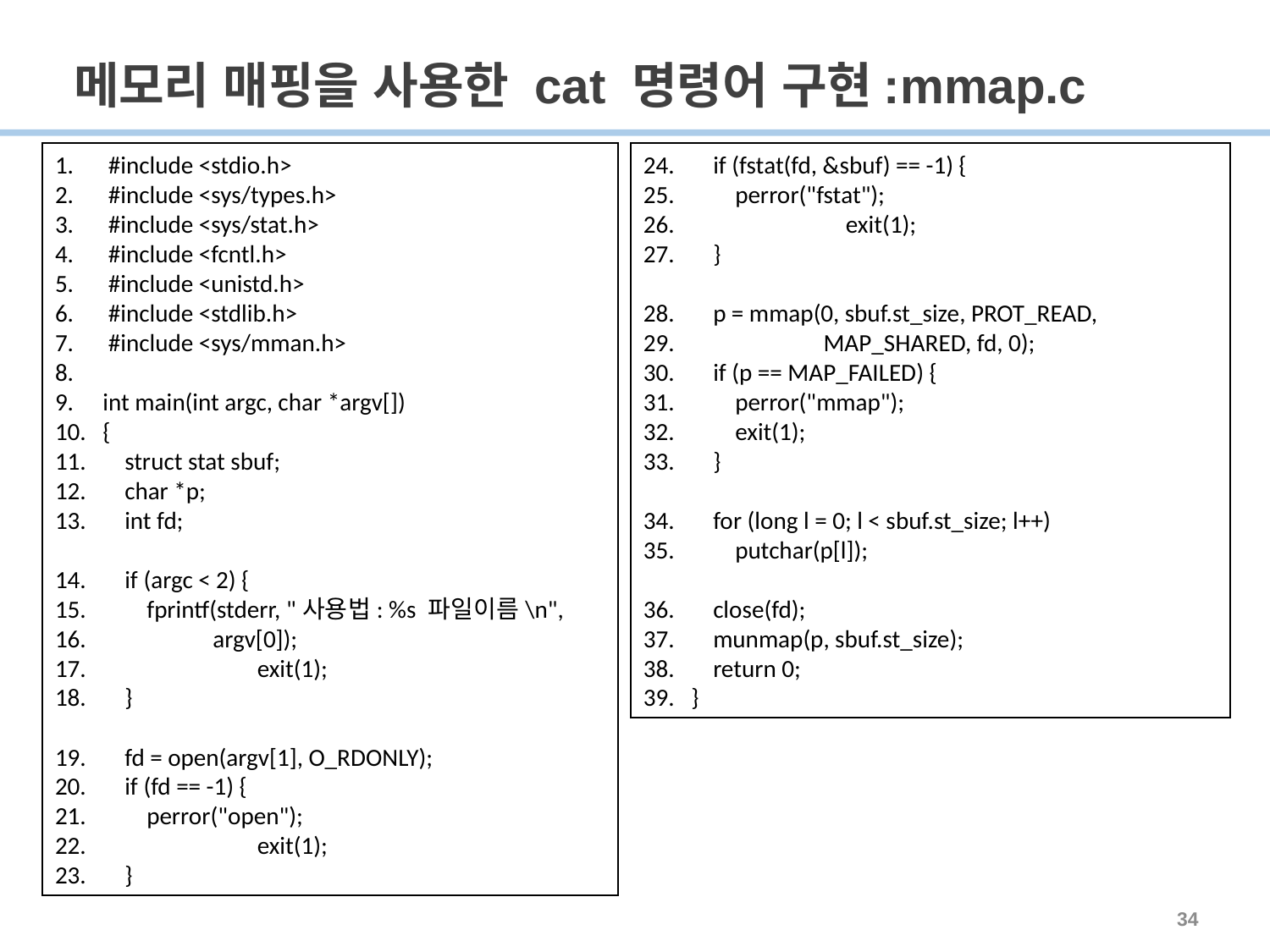

# 메모리 매핑을 사용한 cat 명령어 구현:mmap.c
 #include <stdio.h>
 #include <sys/types.h>
 #include <sys/stat.h>
 #include <fcntl.h>
 #include <unistd.h>
 #include <stdlib.h>
 #include <sys/mman.h>

int main(int argc, char *argv[])
{
    struct stat sbuf;
    char *p;
    int fd;

    if (argc < 2) {
        fprintf(stderr, "사용법: %s 파일이름\n",
                    argv[0]);
	     exit(1);
    }

    fd = open(argv[1], O_RDONLY);
    if (fd == -1) {
        perror("open");
	     exit(1);
    }
    if (fstat(fd, &sbuf) == -1) {
        perror("fstat");
	     exit(1);
    }

    p = mmap(0, sbuf.st_size, PROT_READ,
                        MAP_SHARED, fd, 0);
    if (p == MAP_FAILED) {
        perror("mmap");
        exit(1);
    }

    for (long l = 0; l < sbuf.st_size; l++)
        putchar(p[l]);

    close(fd);
    munmap(p, sbuf.st_size);
    return 0;
}
34